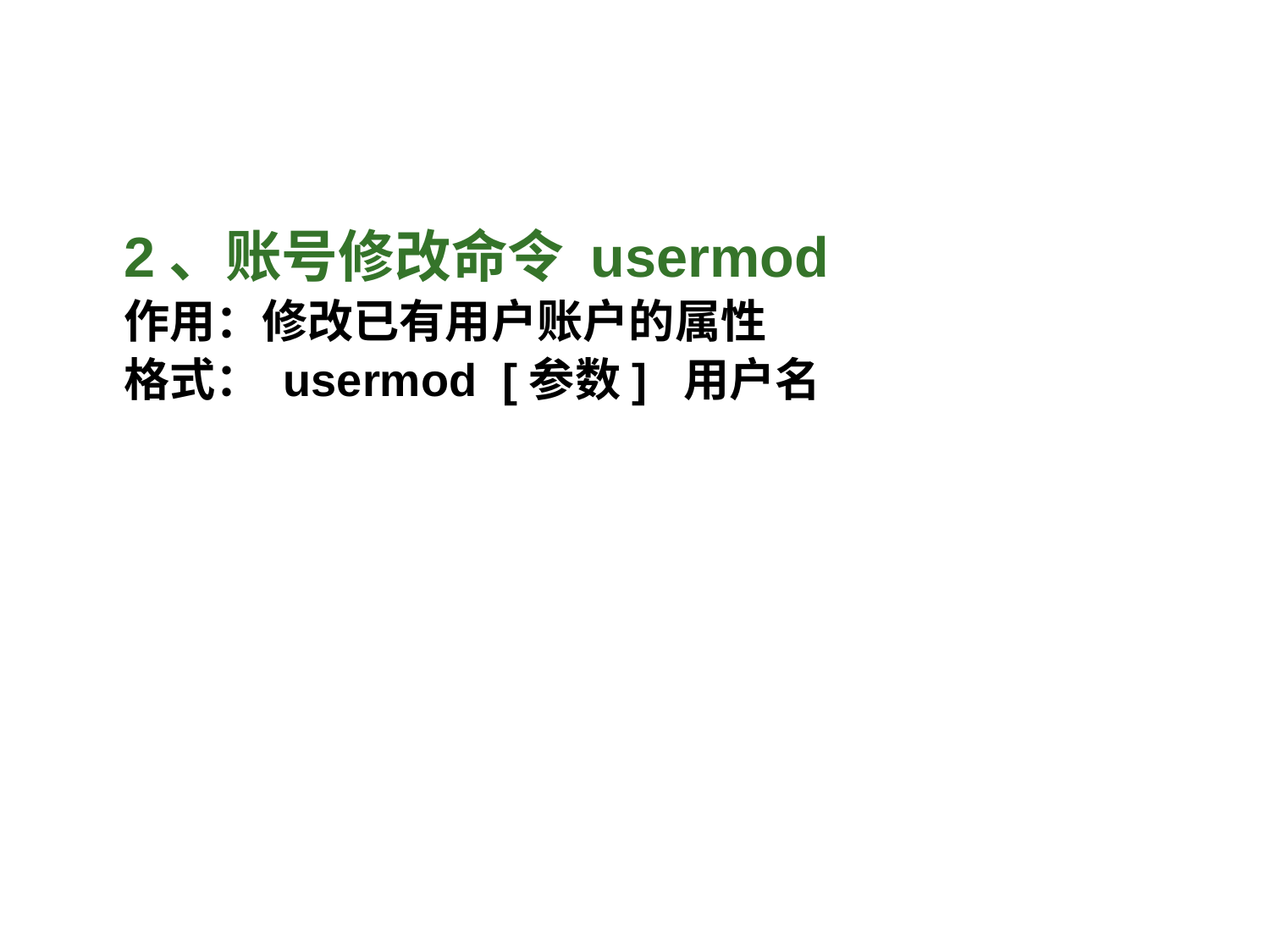

2、账号修改命令 usermod
作用：修改已有用户账户的属性
格式： usermod  [参数]  用户名